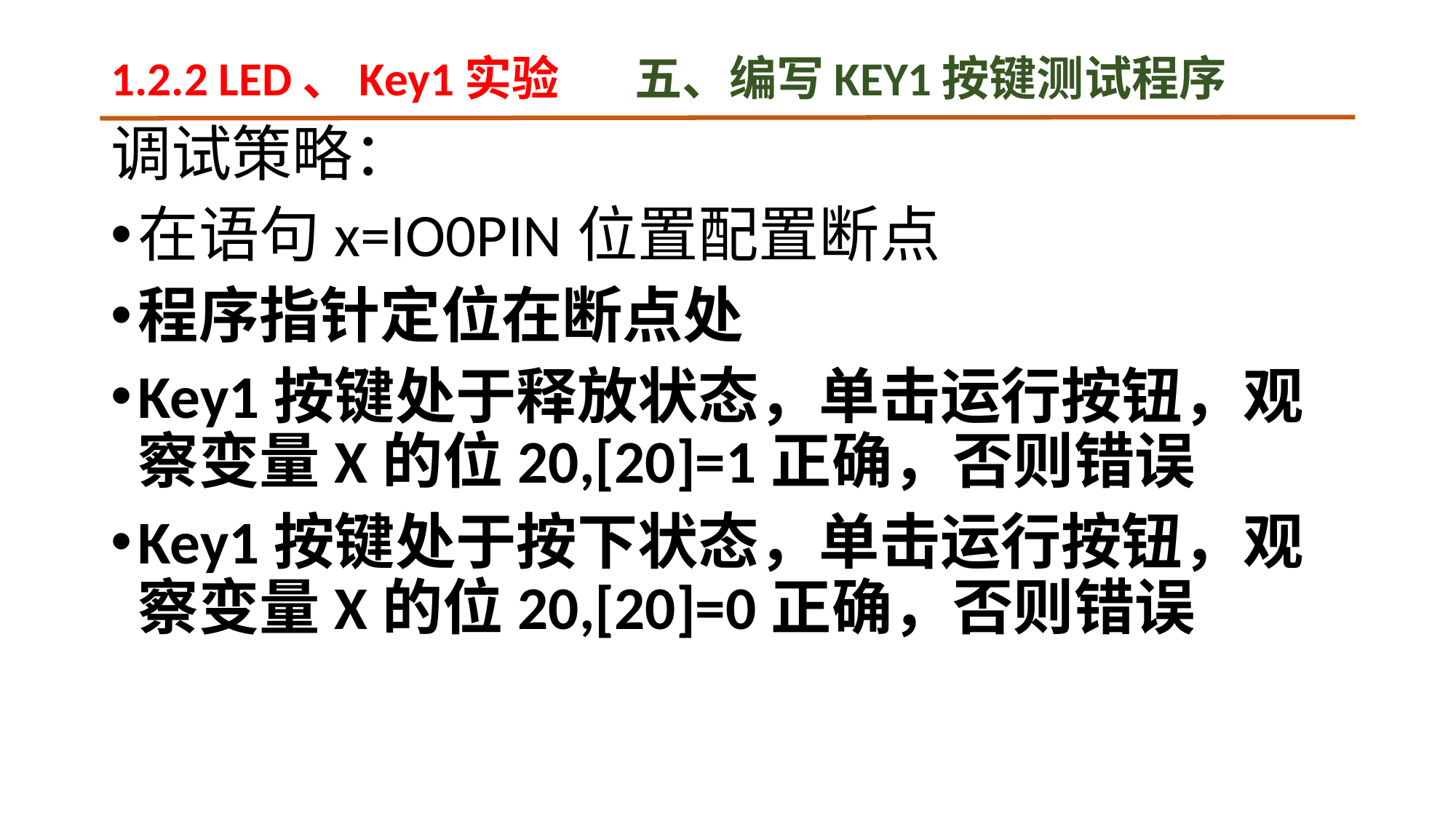

# 1.2.2 LED、Key1实验       五、编写KEY1按键测试程序
调试策略：
在语句x=IO0PIN位置配置断点
程序指针定位在断点处
Key1按键处于释放状态，单击运行按钮，观察变量X的位20,[20]=1正确，否则错误
Key1按键处于按下状态，单击运行按钮，观察变量X的位20,[20]=0正确，否则错误